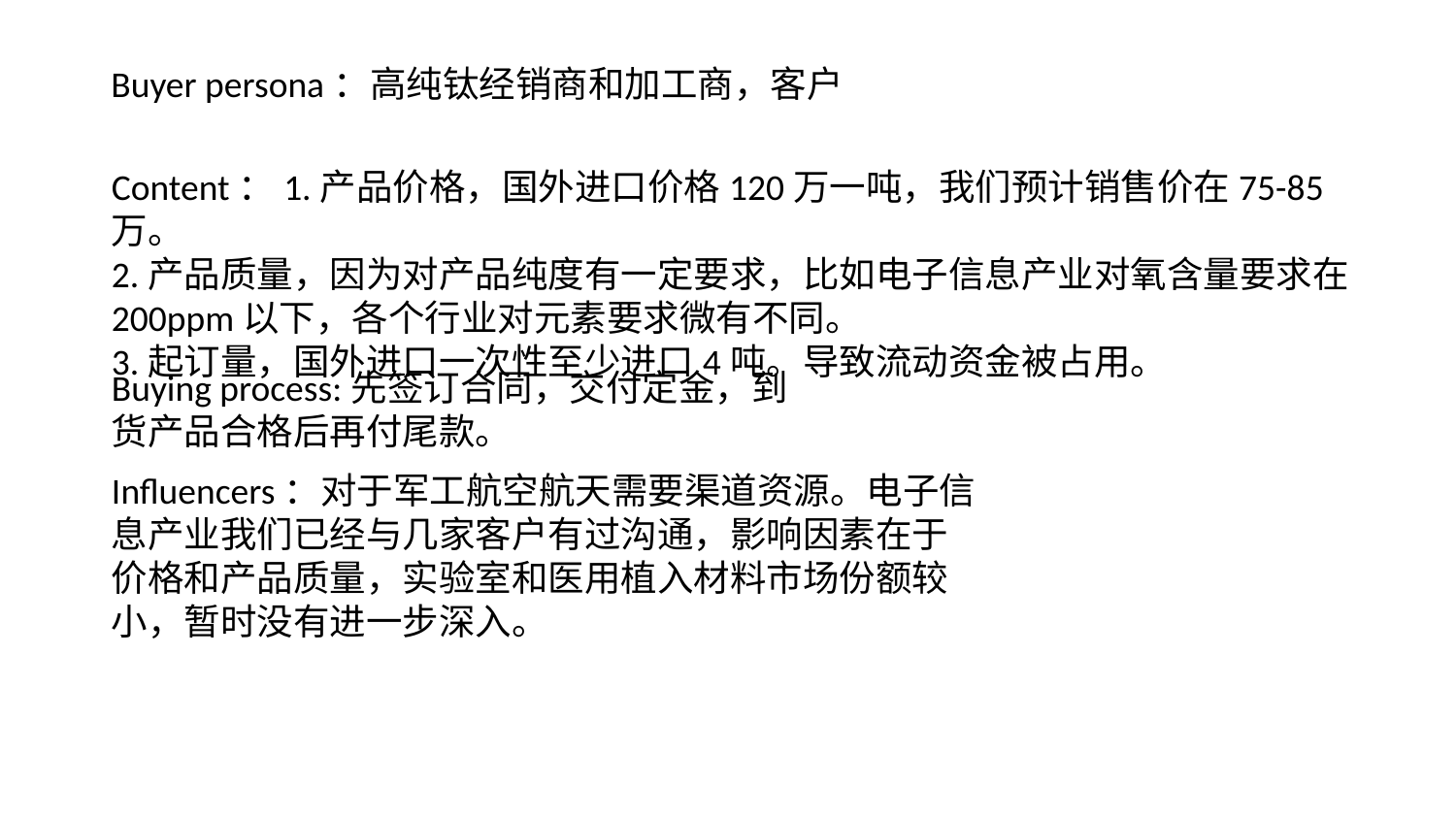

Buyer persona：高纯钛经销商和加工商，客户
Content：1.产品价格，国外进口价格120万一吨，我们预计销售价在75-85万。
2.产品质量，因为对产品纯度有一定要求，比如电子信息产业对氧含量要求在200ppm以下，各个行业对元素要求微有不同。
3.起订量，国外进口一次性至少进口4吨。导致流动资金被占用。
Buying process:先签订合同，交付定金，到货产品合格后再付尾款。
Influencers：对于军工航空航天需要渠道资源。电子信息产业我们已经与几家客户有过沟通，影响因素在于价格和产品质量，实验室和医用植入材料市场份额较小，暂时没有进一步深入。